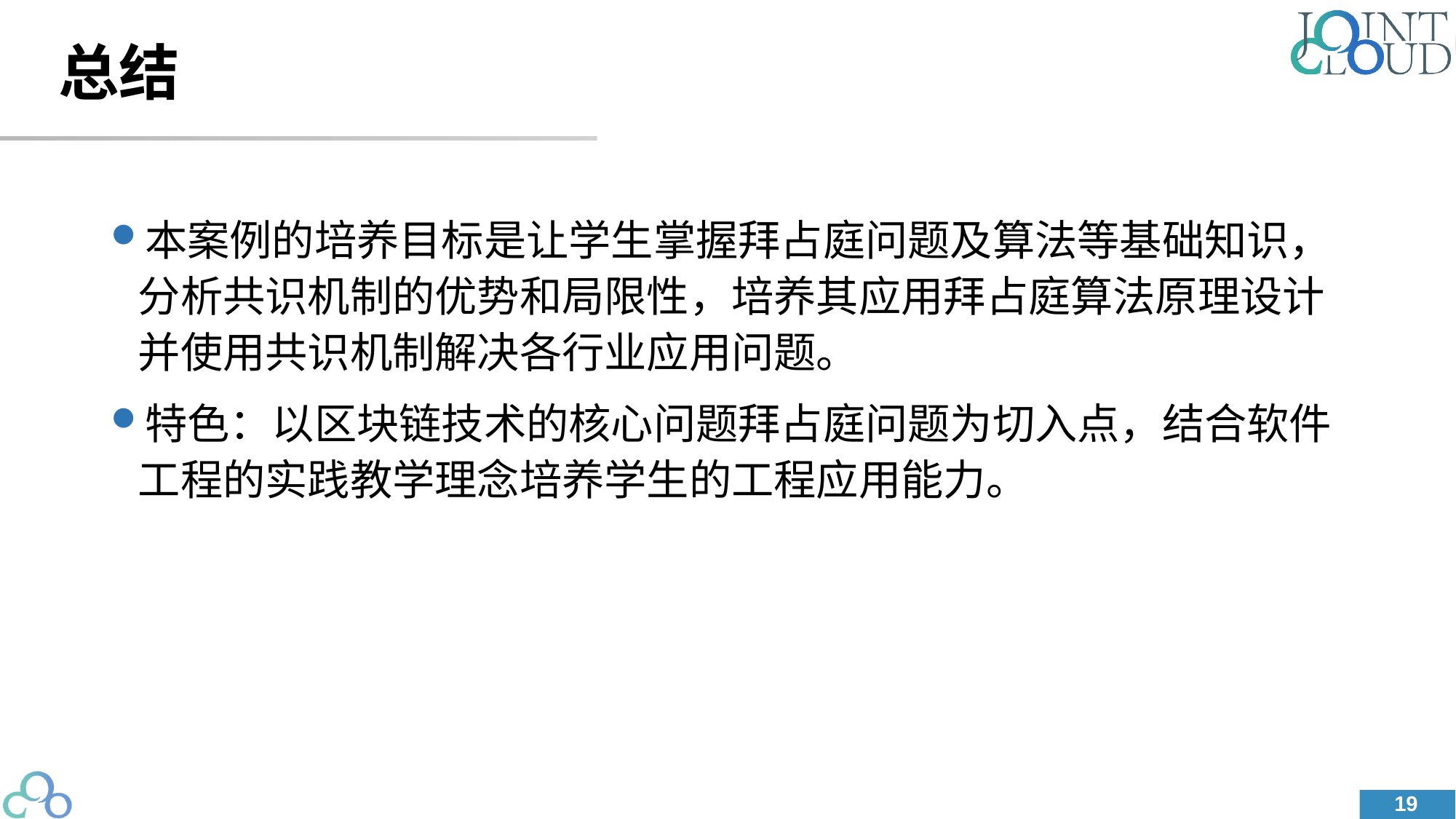

# 总结
本案例的培养目标是让学生掌握拜占庭问题及算法等基础知识，分析共识机制的优势和局限性，培养其应用拜占庭算法原理设计并使用共识机制解决各行业应用问题。
特色：以区块链技术的核心问题拜占庭问题为切入点，结合软件工程的实践教学理念培养学生的工程应用能力。
19